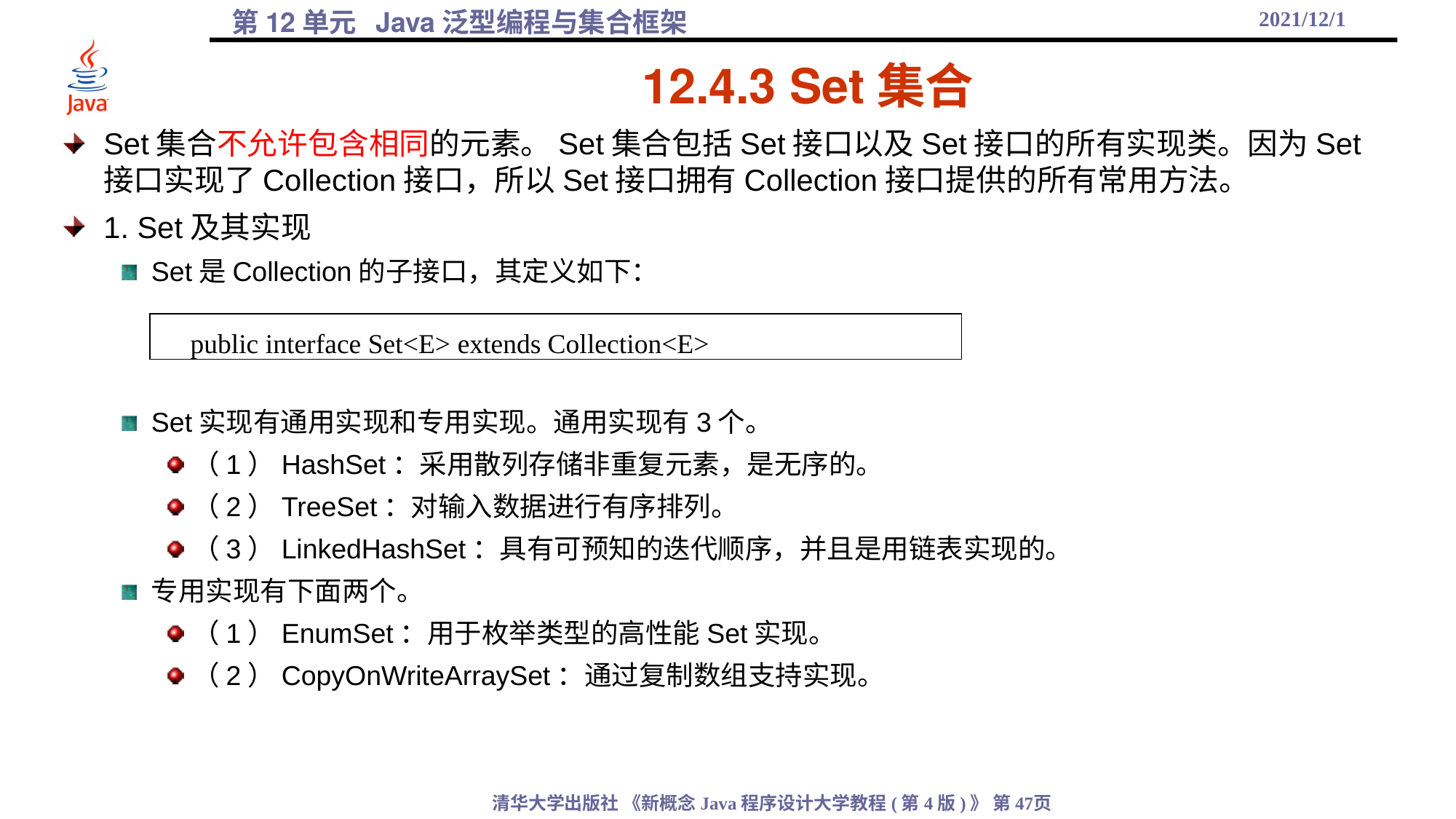

2021/12/1
# 12.4.3 Set集合
Set集合不允许包含相同的元素。Set集合包括Set接口以及Set接口的所有实现类。因为Set接口实现了Collection接口，所以Set接口拥有Collection接口提供的所有常用方法。
1. Set及其实现
Set是Collection的子接口，其定义如下：

Set实现有通用实现和专用实现。通用实现有3个。
（1）HashSet：采用散列存储非重复元素，是无序的。
（2）TreeSet：对输入数据进行有序排列。
（3）LinkedHashSet：具有可预知的迭代顺序，并且是用链表实现的。
专用实现有下面两个。
（1）EnumSet：用于枚举类型的高性能Set实现。
（2）CopyOnWriteArraySet：通过复制数组支持实现。

| public interface Set<E> extends Collection<E> |
| --- |